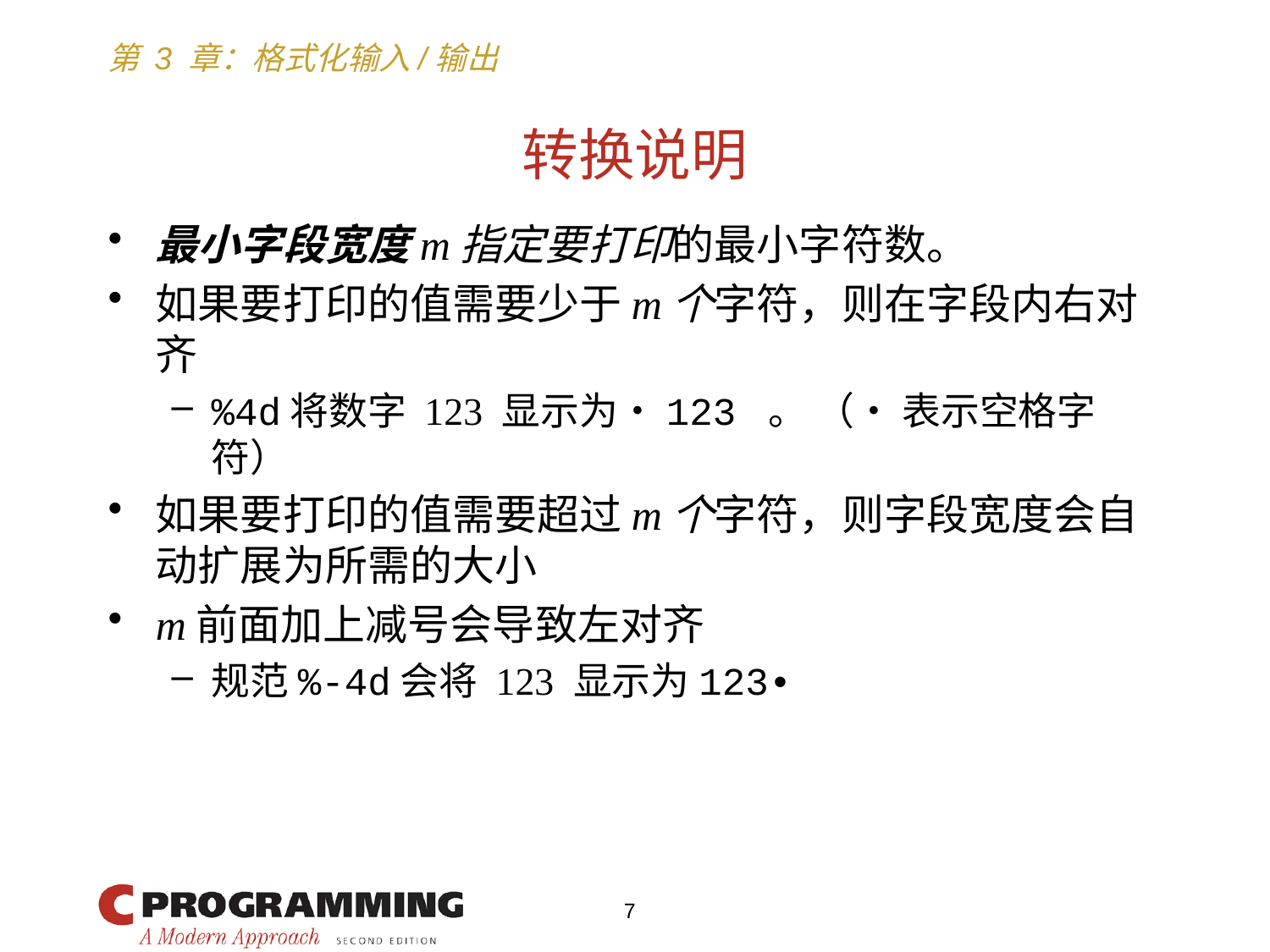

# 转换说明
最小字段宽度m指定要打印的最小字符数。
如果要打印的值需要少于m个字符，则在字段内右对齐
%4d将数字 123 显示为•123 。 （• 表示空格字符）
如果要打印的值需要超过m个字符，则字段宽度会自动扩展为所需的大小
m前面加上减号会导致左对齐
规范%-4d会将 123 显示为123•
7